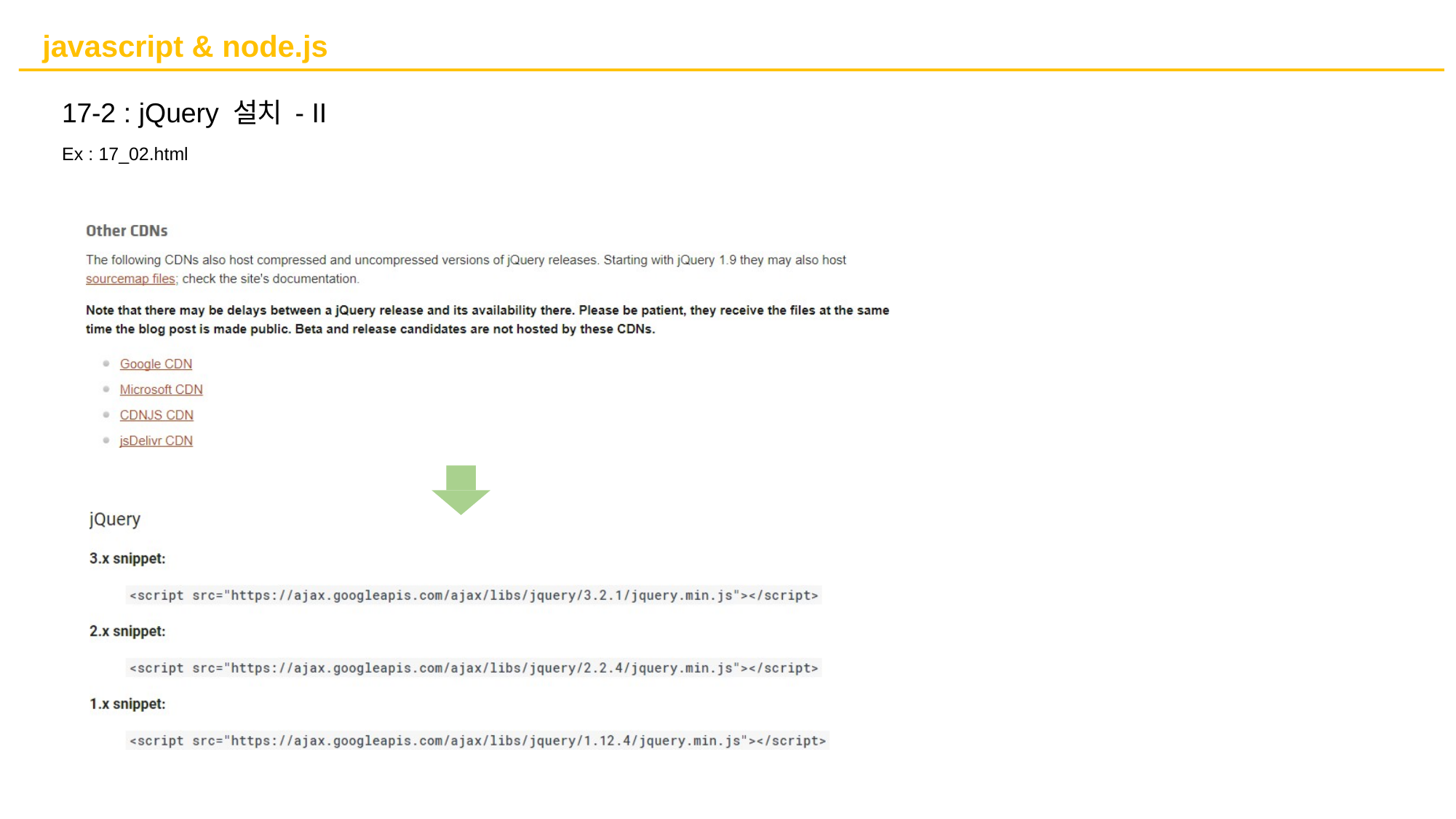

# javascript & node.js

17-2 : jQuery 설치 - II
Ex : 17_02.html